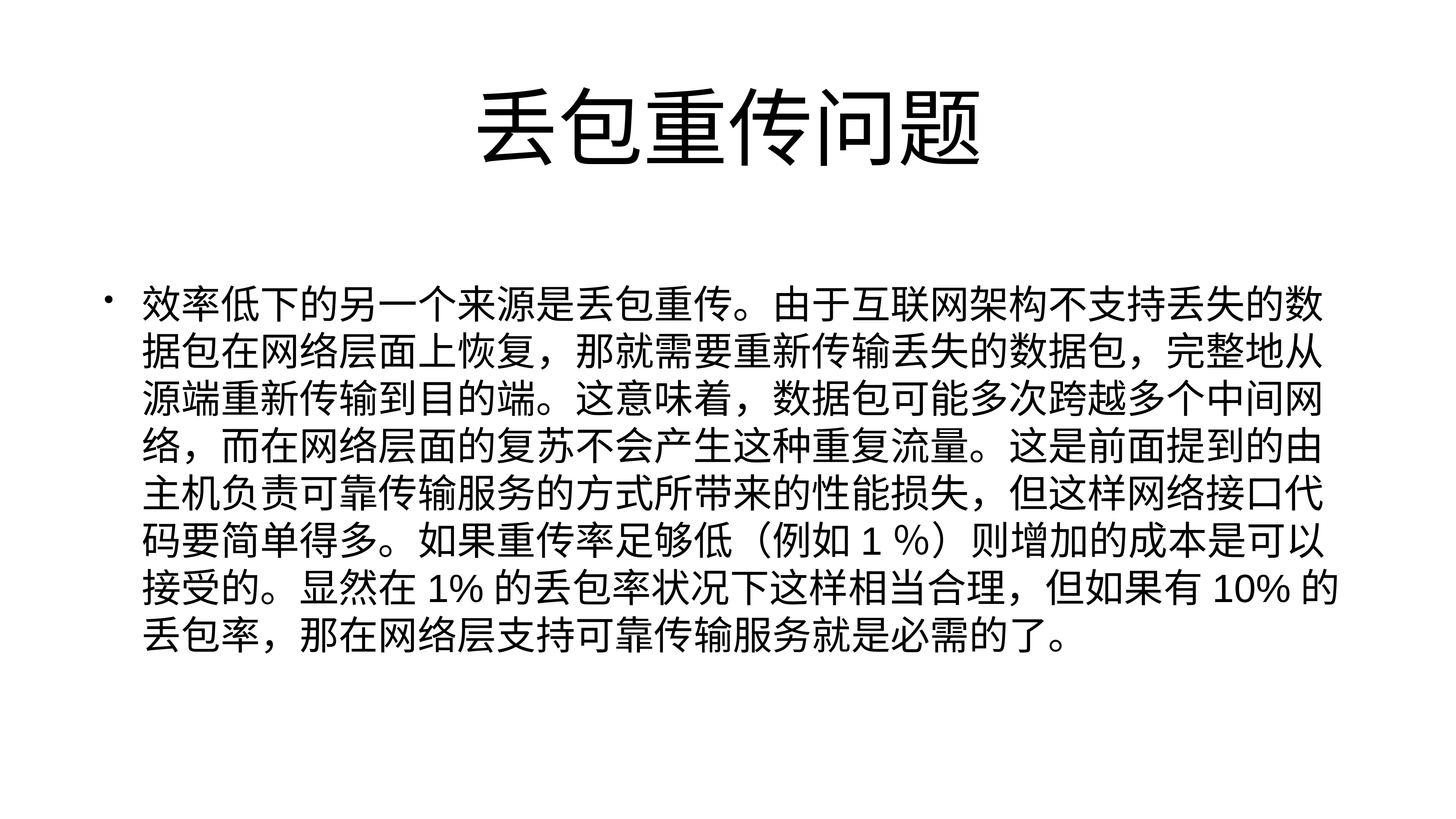

# 丢包重传问题
效率低下的另一个来源是丢包重传。由于互联网架构不支持丢失的数据包在网络层面上恢复，那就需要重新传输丢失的数据包，完整地从源端重新传输到目的端。这意味着，数据包可能多次跨越多个中间网络，而在网络层面的复苏不会产生这种重复流量。这是前面提到的由主机负责可靠传输服务的方式所带来的性能损失，但这样网络接口代码要简单得多。如果重传率足够低（例如1％）则增加的成本是可以接受的。显然在1%的丢包率状况下这样相当合理，但如果有10%的丢包率，那在网络层支持可靠传输服务就是必需的了。